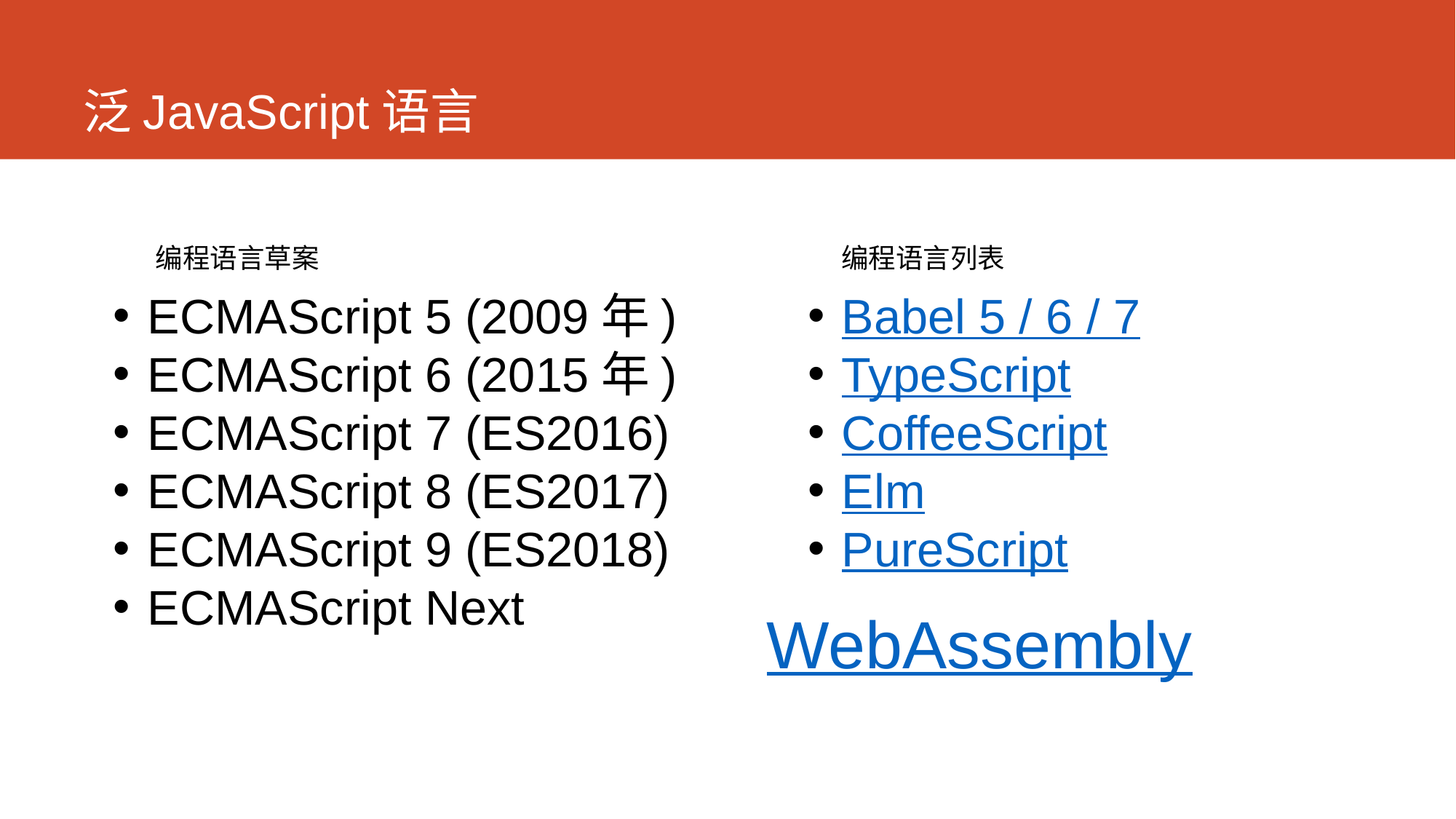

# 泛JavaScript语言
编程语言草案
编程语言列表
ECMAScript 5 (2009年)
ECMAScript 6 (2015年)
ECMAScript 7 (ES2016)
ECMAScript 8 (ES2017)
ECMAScript 9 (ES2018)
ECMAScript Next
Babel 5 / 6 / 7
TypeScript
CoffeeScript
Elm
PureScript

WebAssembly